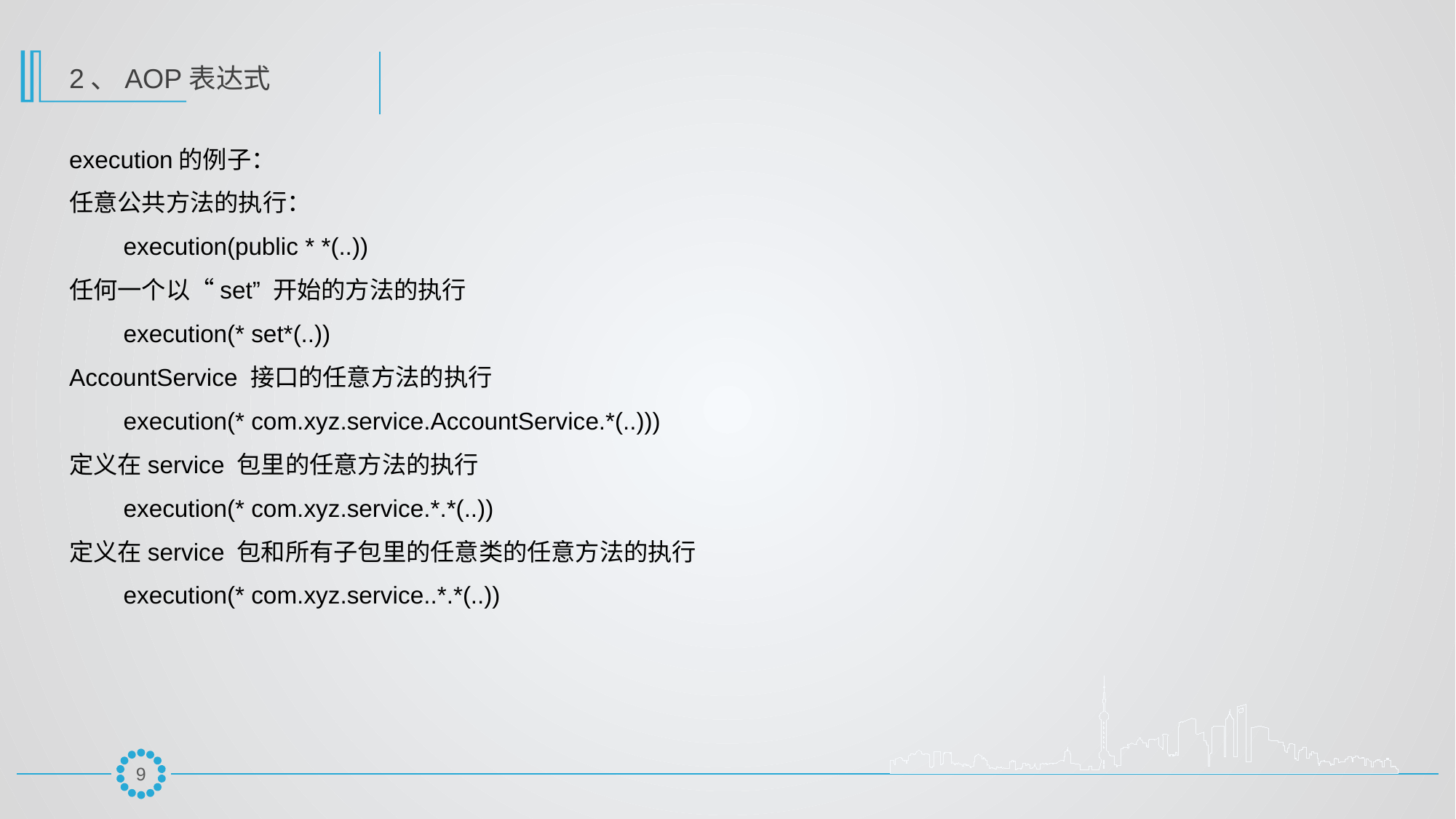

2、AOP表达式
execution的例子：
任意公共方法的执行：
　　execution(public * *(..))
任何一个以“set” 开始的方法的执行
　　execution(* set*(..))
AccountService 接口的任意方法的执行
　　execution(* com.xyz.service.AccountService.*(..)))
定义在service 包里的任意方法的执行
　　execution(* com.xyz.service.*.*(..))
定义在service 包和所有子包里的任意类的任意方法的执行
　　execution(* com.xyz.service..*.*(..))

9